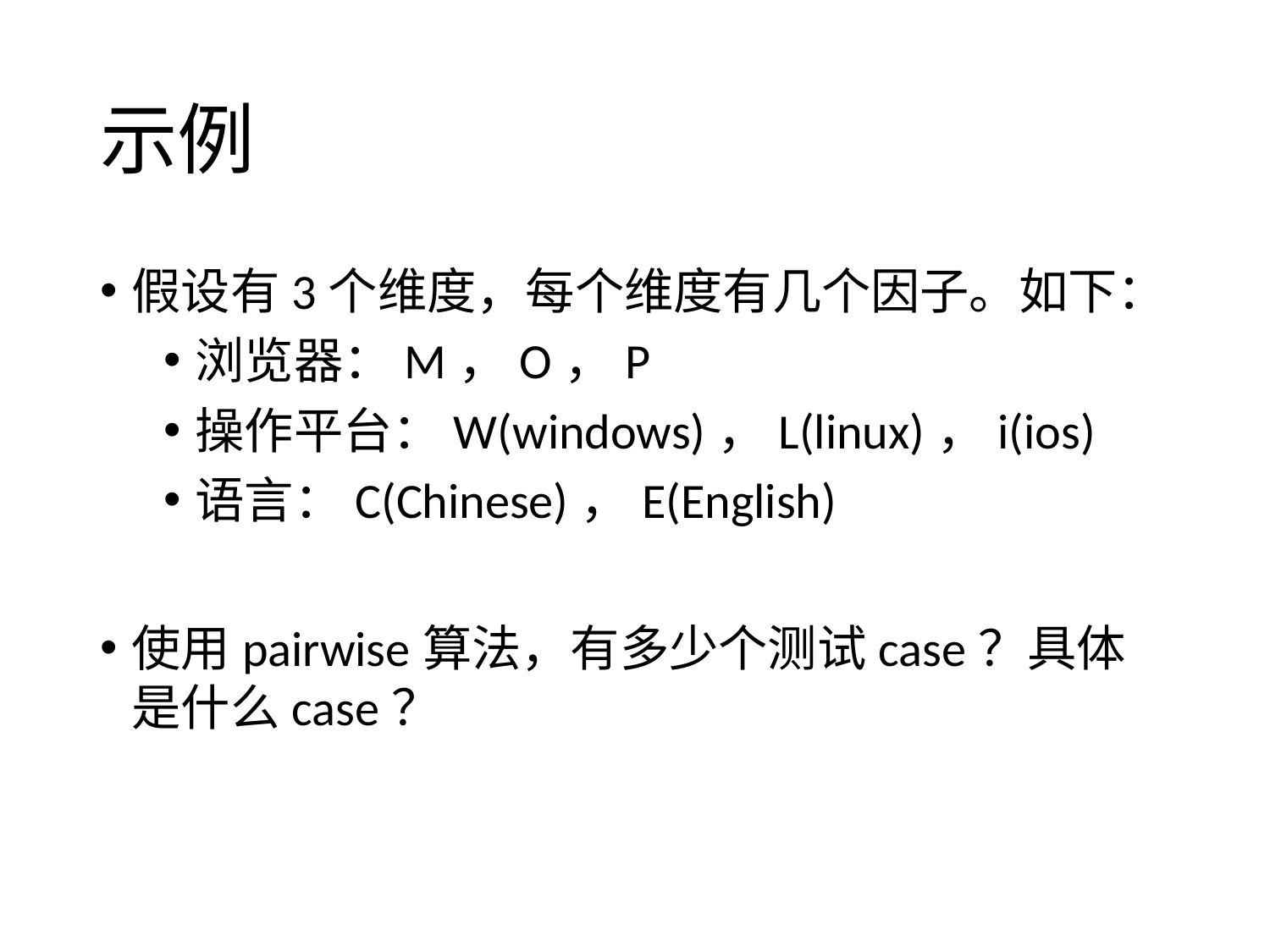

# 示例
假设有3个维度，每个维度有几个因子。如下：
浏览器：M，O，P
操作平台：W(windows)，L(linux)，i(ios)
语言：C(Chinese)，E(English)

使用pairwise算法，有多少个测试case？具体是什么case？